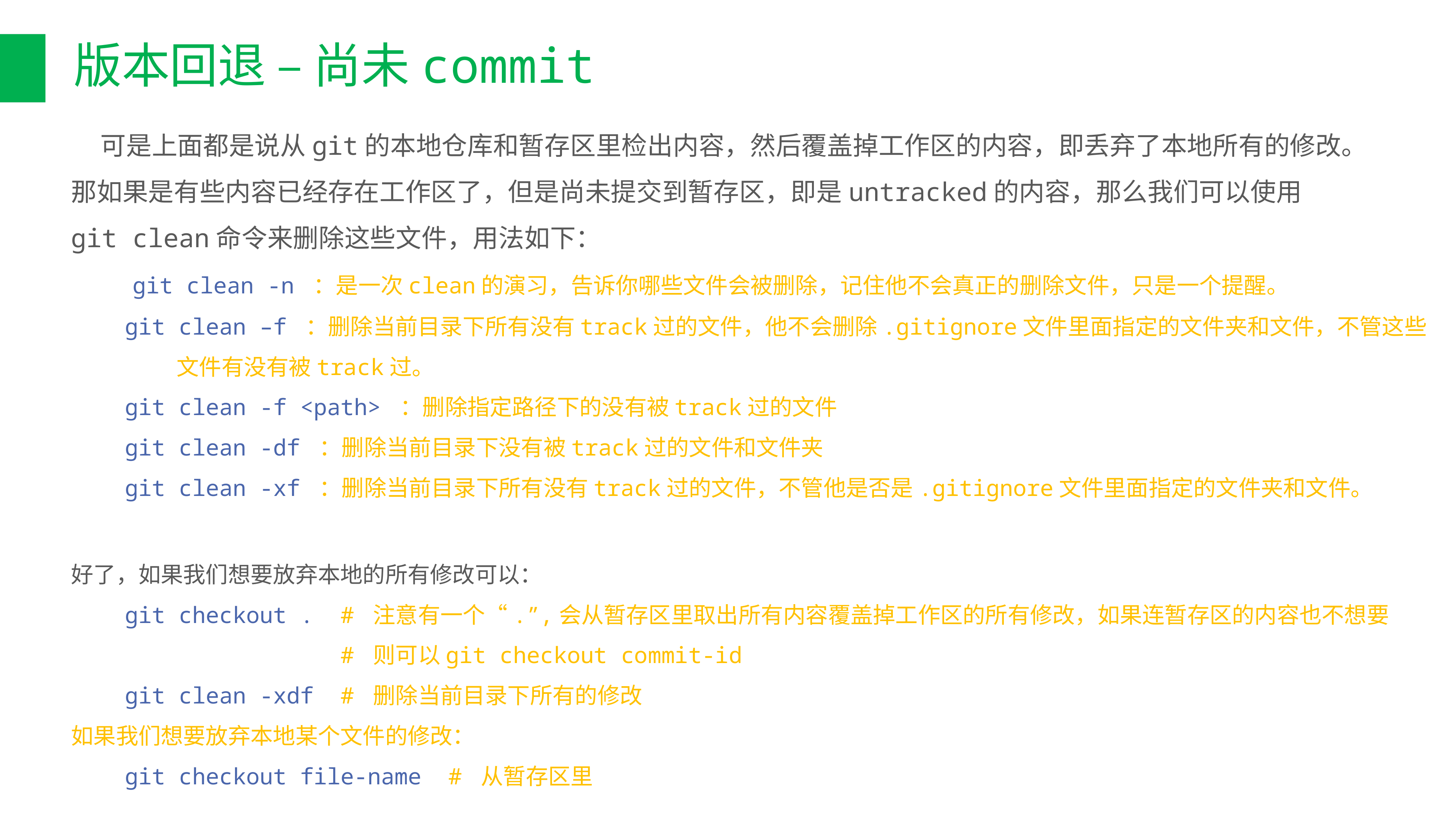

# 版本回退 – 尚未commit
    可是上面都是说从git的本地仓库和暂存区里检出内容，然后覆盖掉工作区的内容，即丢弃了本地所有的修改。
那如果是有些内容已经存在工作区了，但是尚未提交到暂存区，即是untracked的内容，那么我们可以使用
git clean命令来删除这些文件，用法如下：
    git clean -n ：是一次clean的演习，告诉你哪些文件会被删除，记住他不会真正的删除文件，只是一个提醒。
    git clean –f ：删除当前目录下所有没有track过的文件，他不会删除.gitignore文件里面指定的文件夹和文件，不管这些
                    文件有没有被track过。
    git clean -f <path> ：删除指定路径下的没有被track过的文件
    git clean -df ：删除当前目录下没有被track过的文件和文件夹
    git clean -xf ：删除当前目录下所有没有track过的文件，不管他是否是.gitignore文件里面指定的文件夹和文件。

好了，如果我们想要放弃本地的所有修改可以：
    git checkout .  # 注意有一个“.”,会从暂存区里取出所有内容覆盖掉工作区的所有修改，如果连暂存区的内容也不想要
                    # 则可以git checkout commit-id
    git clean -xdf  # 删除当前目录下所有的修改
如果我们想要放弃本地某个文件的修改：
    git checkout file-name  # 从暂存区里